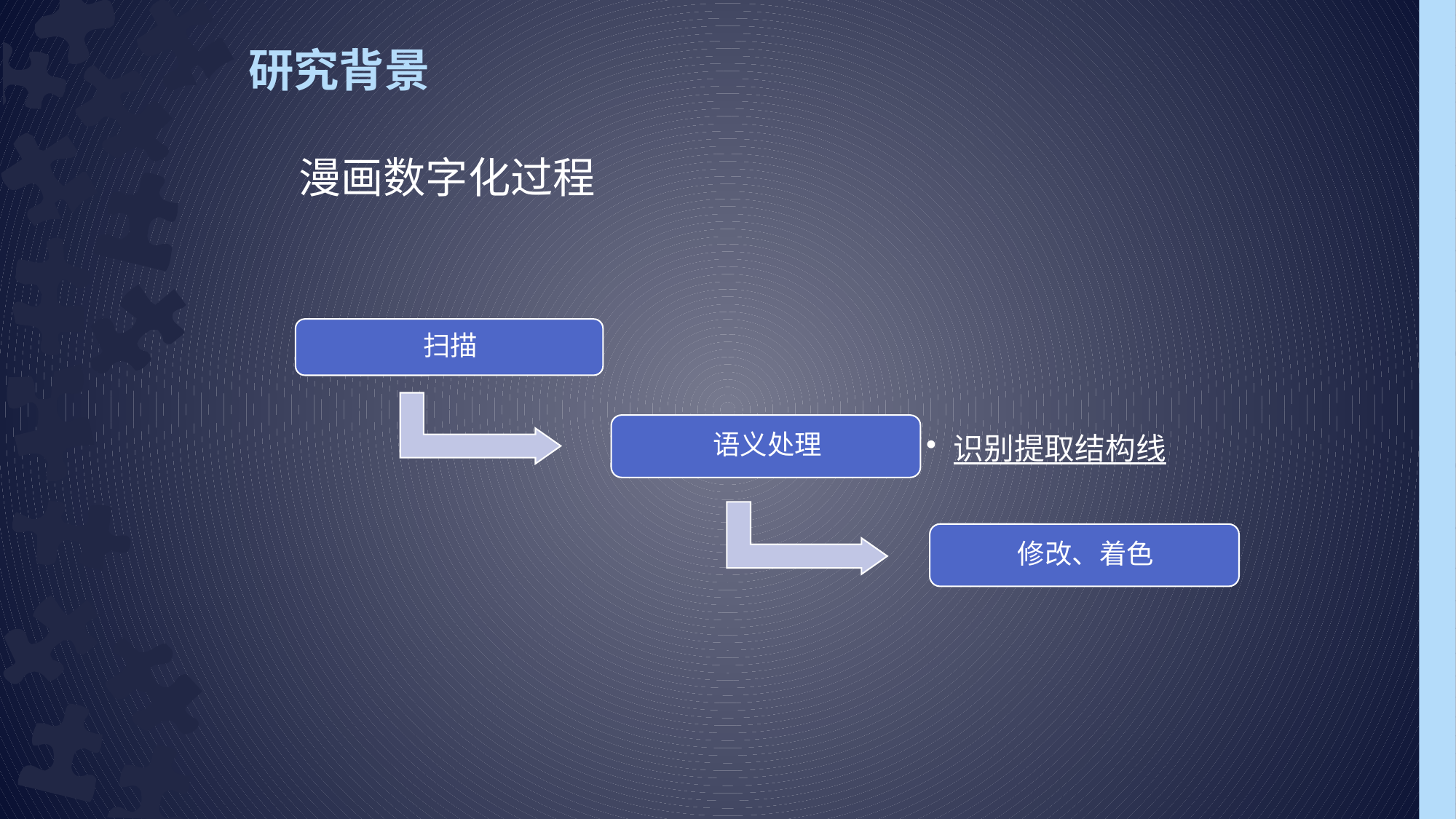

# 研究背景
漫画数字化过程
扫描
识别提取结构线
语义处理
修改、着色